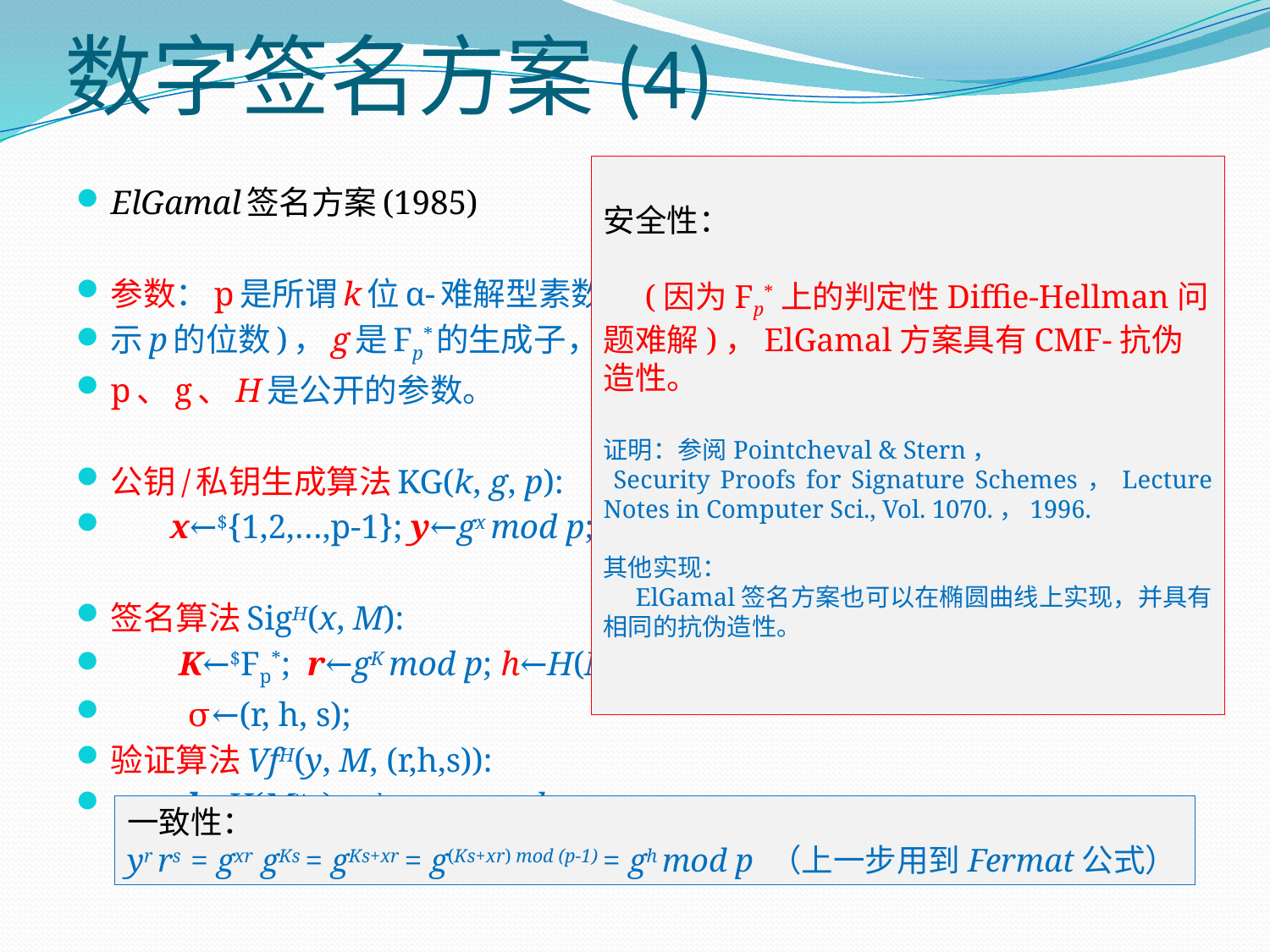

# 数字签名方案(4)

安全性：

     (因为Fp*上的判定性Diffie-Hellman问题难解)，ElGamal方案具有CMF-抗伪造性。

证明：参阅Pointcheval & Stern，
 Security Proofs for Signature Schemes，Lecture Notes in Computer Sci., Vol. 1070.，1996.

其他实现：
     ElGamal签名方案也可以在椭圆曲线上实现，并具有相同的抗伪造性。

ElGamal签名方案(1985)

参数：p是所谓k位α-难解型素数(即p-1有素因子q使(p-1)/q≤|p|α, |p|表
示p的位数)，g是Fp*的生成子，H:{0,1}+→{0,1}k是抗冲突的散列函数，
p、g、H是公开的参数。

公钥/私钥生成算法KG(k, g, p):
       x←${1,2,…,p-1}; y←gx mod p; pk←y; sk←x;

签名算法SigH(x, M):
        K←$Fp*;  r←gK mod p; h←H(M||r); 由方程h=(xr+Ks)mod (p-1)解出s;
         σ←(r, h, s);
验证算法VfH(y, M, (r,h,s)):
         h=H(M||r)∧gh = yr rs mod p;

一致性：
yr rs  = gxr gKs = gKs+xr = g(Ks+xr) mod (p-1) = gh mod p （上一步用到Fermat公式）